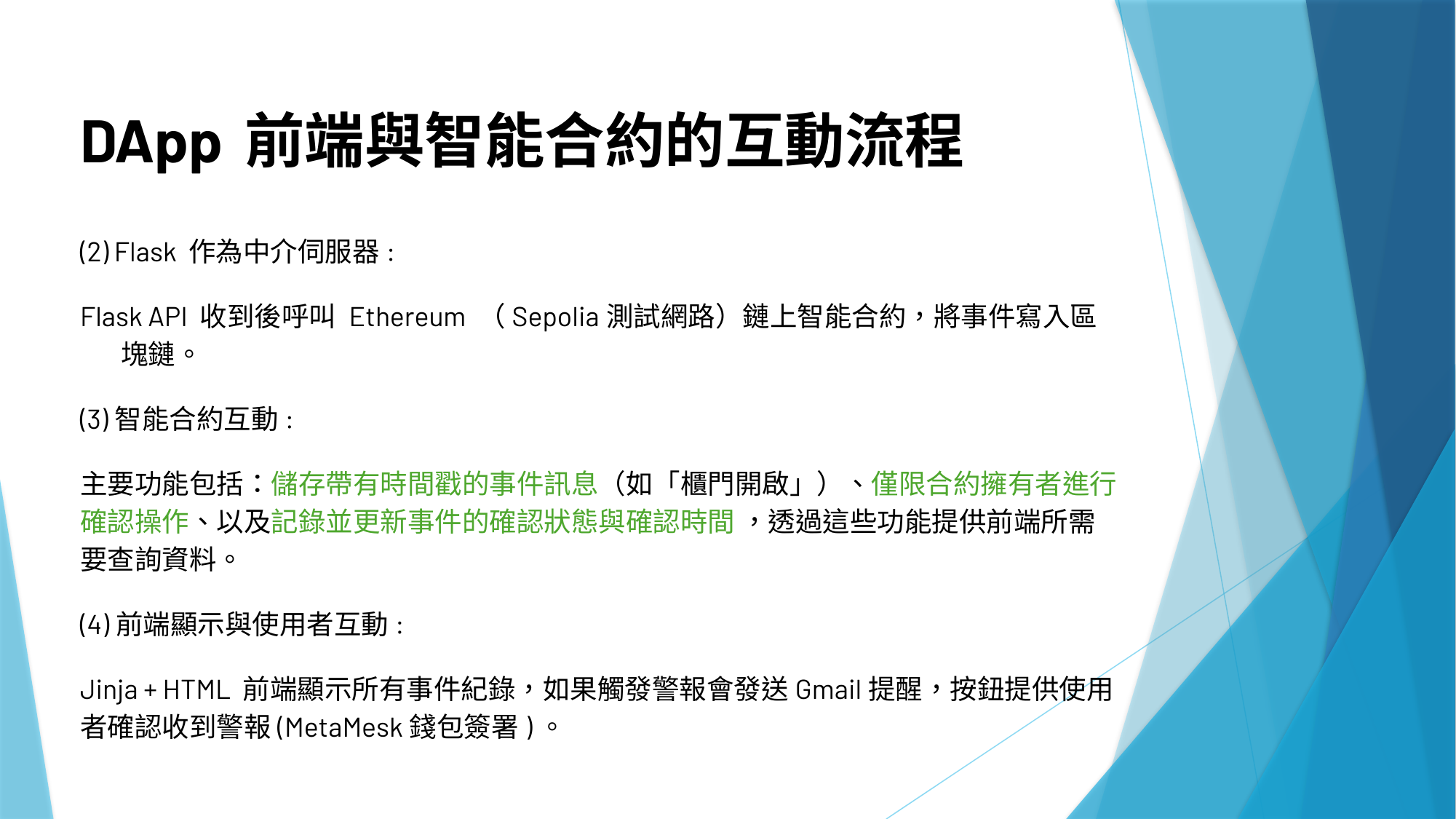

# DApp 前端與智能合約的互動流程
(2) Flask 作為中介伺服器:
Flask API 收到後呼叫 Ethereum （Sepolia測試網路）鏈上智能合約，將事件寫入區塊鏈。
(3)智能合約互動:
主要功能包括：儲存帶有時間戳的事件訊息（如「櫃門開啟」）、僅限合約擁有者進行確認操作、以及記錄並更新事件的確認狀態與確認時間 ，透過這些功能提供前端所需要查詢資料。
(4)前端顯示與使用者互動:
Jinja + HTML 前端顯示所有事件紀錄，如果觸發警報會發送Gmail提醒，按鈕提供使用者確認收到警報(MetaMesk錢包簽署)。